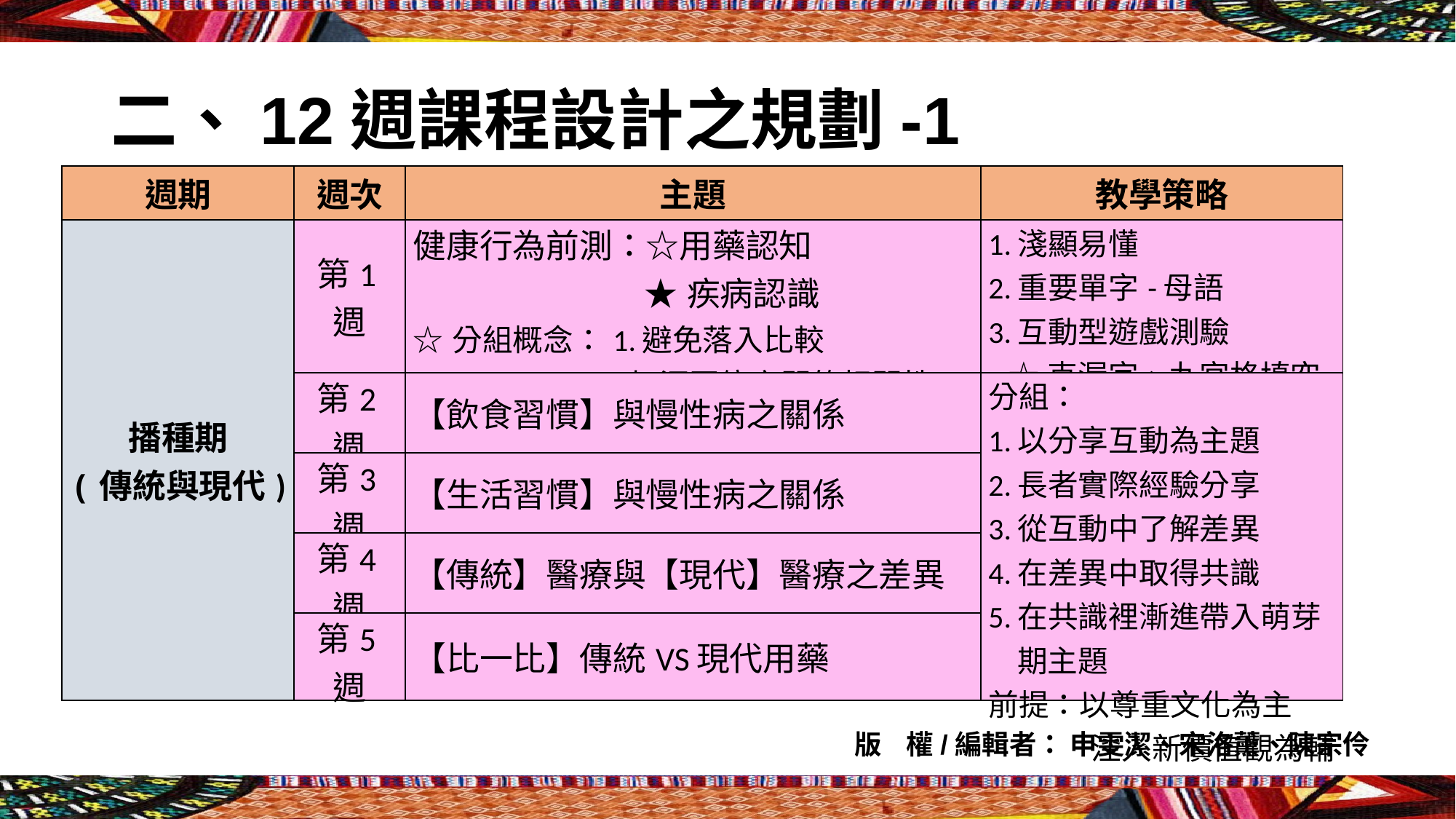

# 二、12週課程設計之規劃-1
| 週期 | 週次 | 主題 | 教學策略 |
| --- | --- | --- | --- |
| 播種期 (傳統與現代) | 第1週 | 健康行為前測：☆用藥認知 ★疾病認識 ☆分組概念：1.避免落入比較 2.加深同儕之間的相關性 | 1.淺顯易懂 2.重要單字-母語 3.互動型遊戲測驗 ☆克漏字、九宮格填空 |
|  | 第2週 | 【飲食習慣】與慢性病之關係 | 分組： 1.以分享互動為主題 2.長者實際經驗分享 3.從互動中了解差異 4.在差異中取得共識 5.在共識裡漸進帶入萌芽 期主題 前提：以尊重文化為主 注入新價值觀為輔 |
|  | 第3週 | 【生活習慣】與慢性病之關係 |  |
|  | 第4週 | 【傳統】醫療與【現代】醫療之差異 |  |
|  | 第5週 | 【比一比】傳統VS現代用藥 |  |
版    權/編輯者： 申雯潔、宋洛薰、陳宗伶